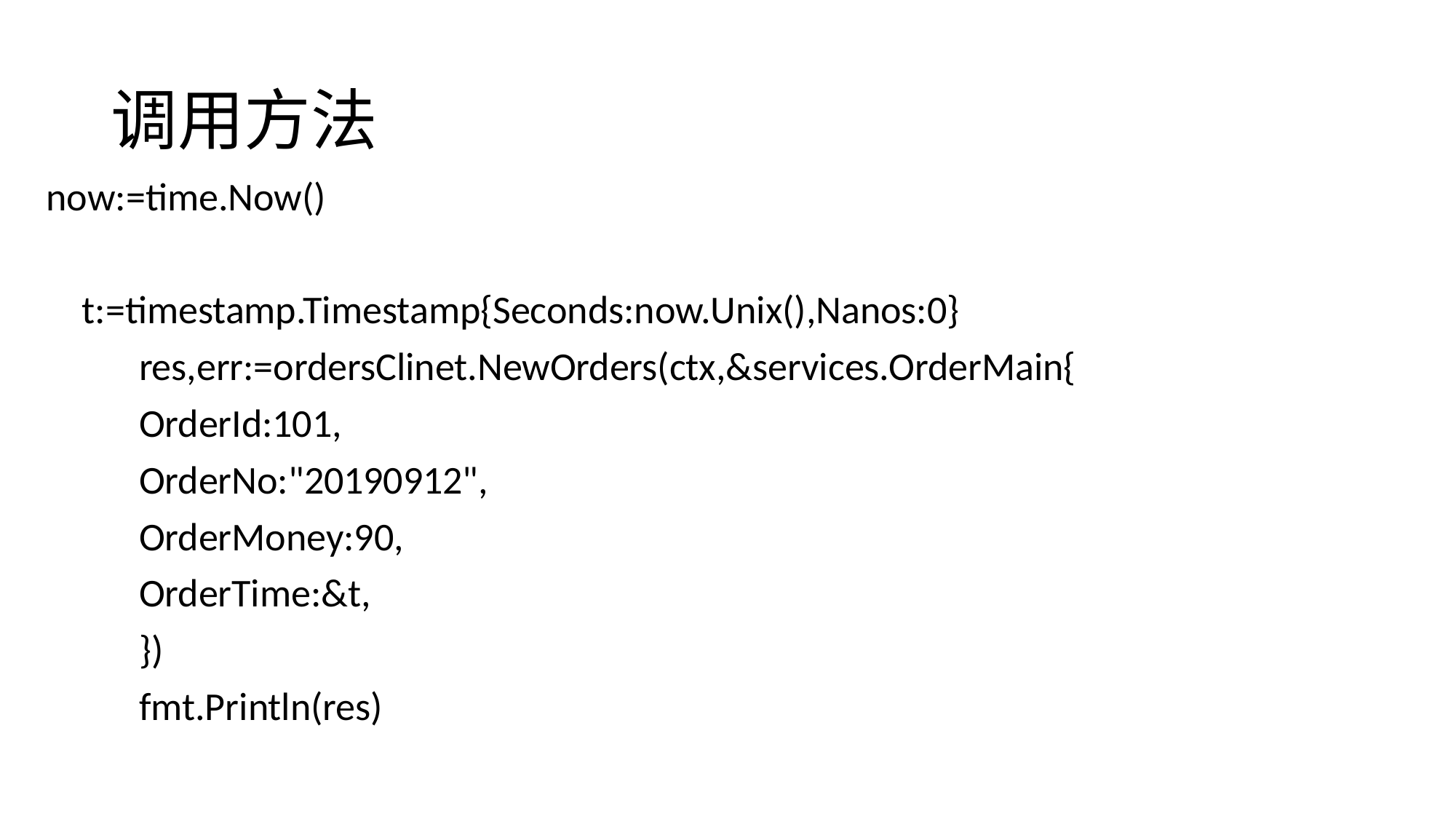

# 调用方法
 now:=time.Now()

     t:=timestamp.Timestamp{Seconds:now.Unix(),Nanos:0}
	res,err:=ordersClinet.NewOrders(ctx,&services.OrderMain{
		OrderId:101,
		OrderNo:"20190912",
		OrderMoney:90,
		OrderTime:&t,
	})
	fmt.Println(res)